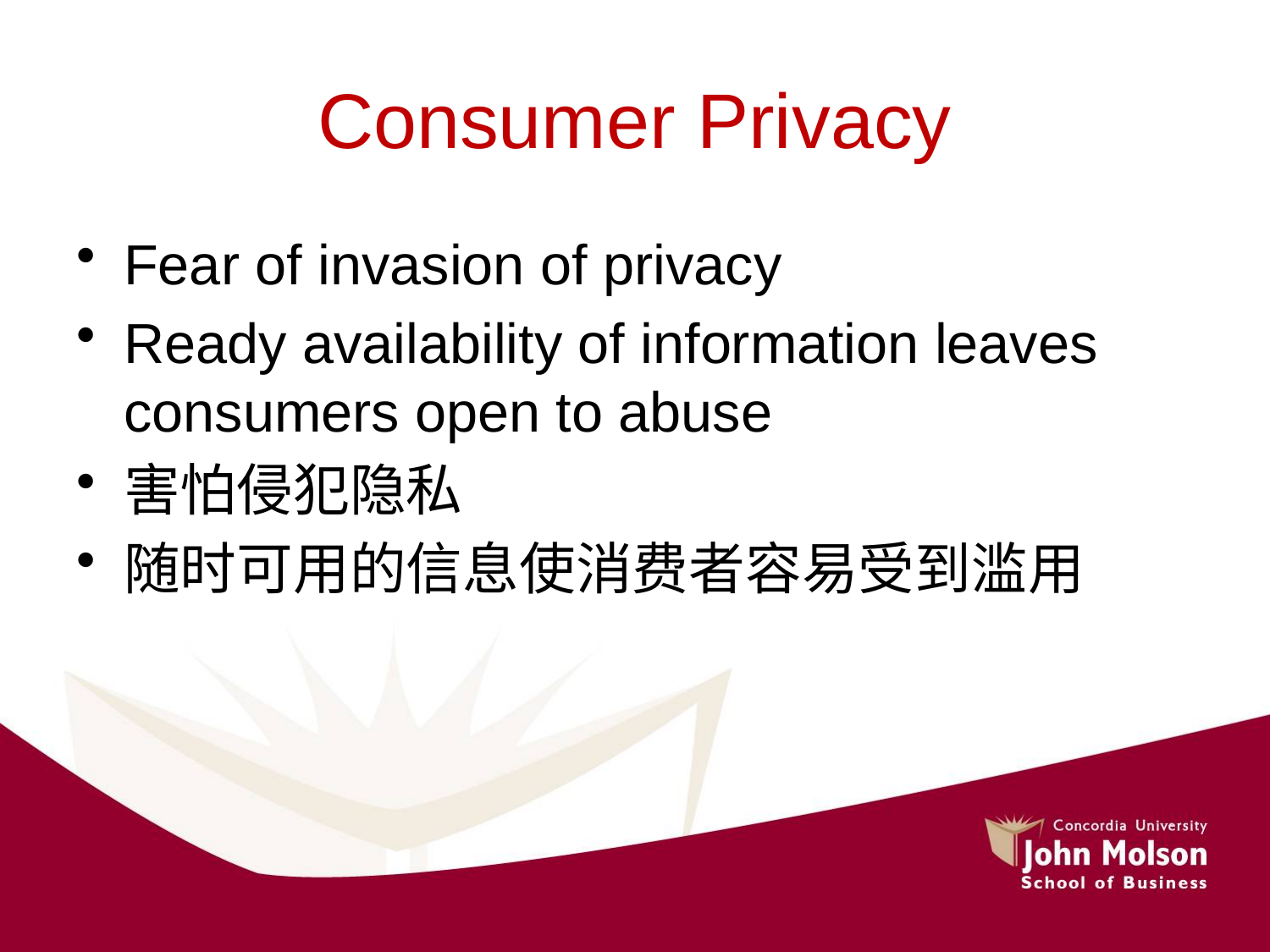

# Consumer Privacy
Fear of invasion of privacy
Ready availability of information leaves consumers open to abuse
害怕侵犯隐私
随时可用的信息使消费者容易受到滥用